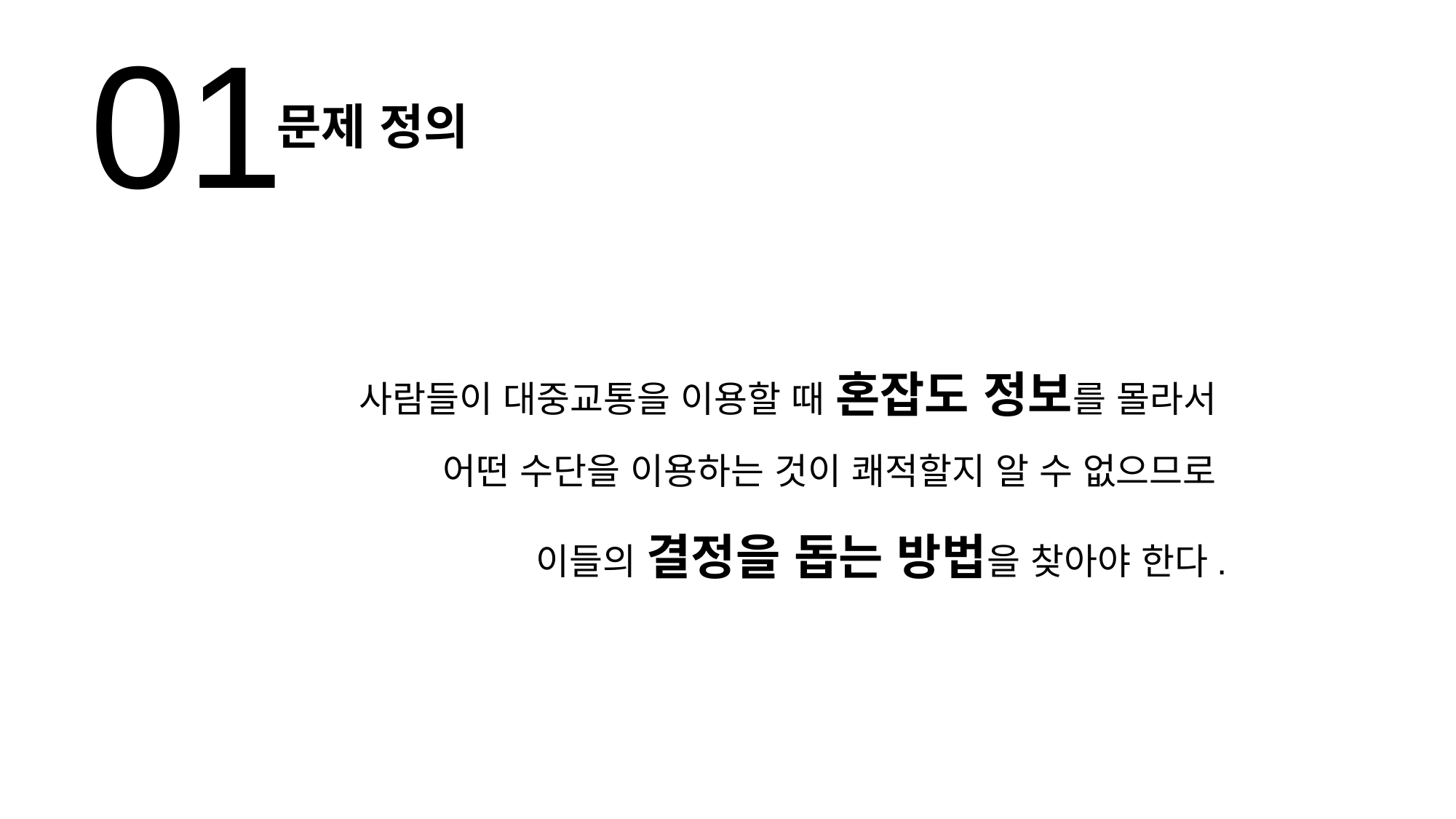

01
문제 정의
사람들이 대중교통을 이용할 때 혼잡도 정보를 몰라서
어떤 수단을 이용하는 것이 쾌적할지 알 수 없으므로
이들의 결정을 돕는 방법을 찾아야 한다.